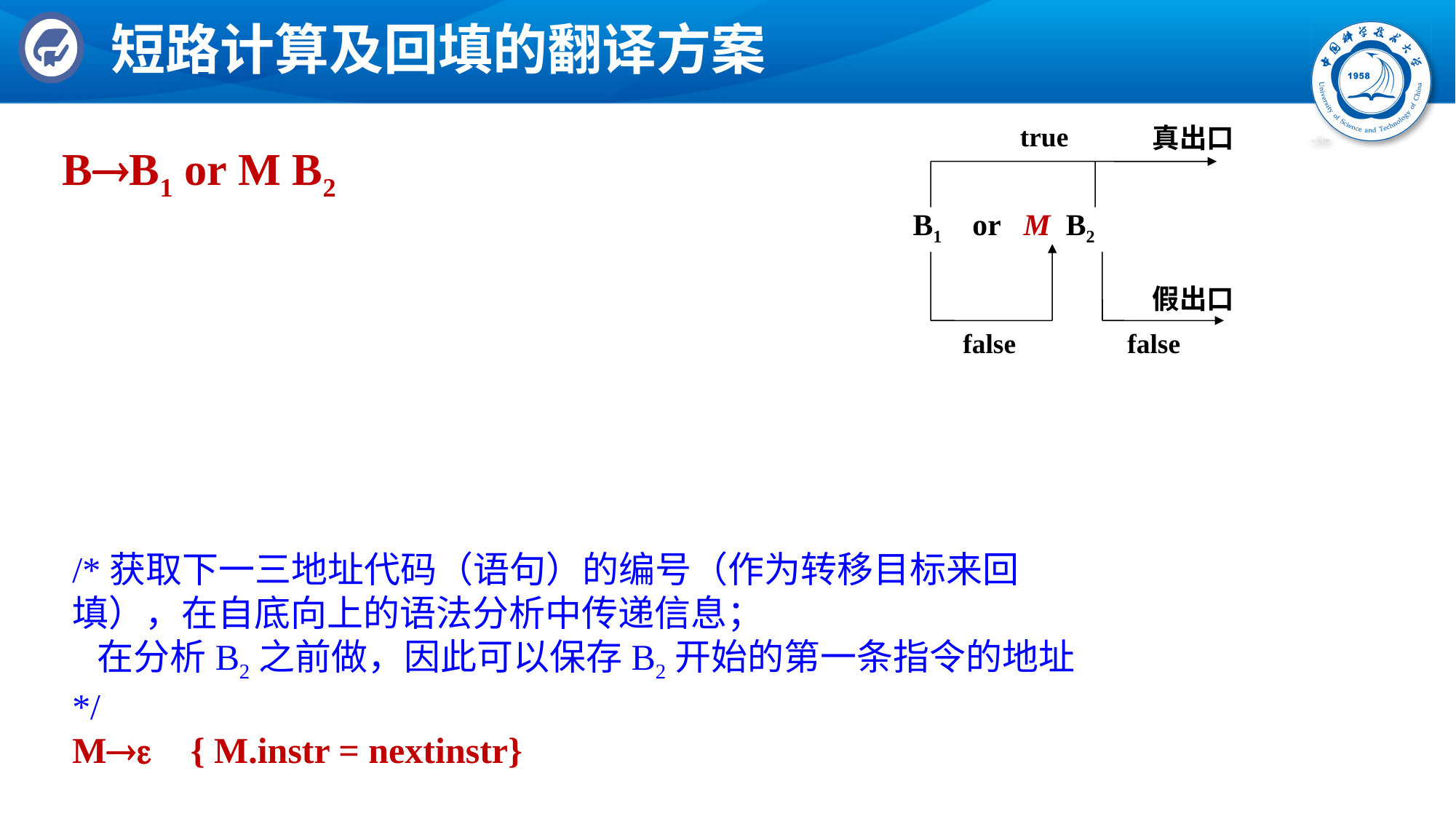

# 短路计算及回填的翻译方案
true
真出口

B1    or   M  B2

假出口

false

false
B→B1 or M B2
/*获取下一三地址代码（语句）的编号（作为转移目标来回填），在自底向上的语法分析中传递信息；
  在分析B2之前做，因此可以保存B2开始的第一条指令的地址*/
M→ε	 { M.instr = nextinstr}